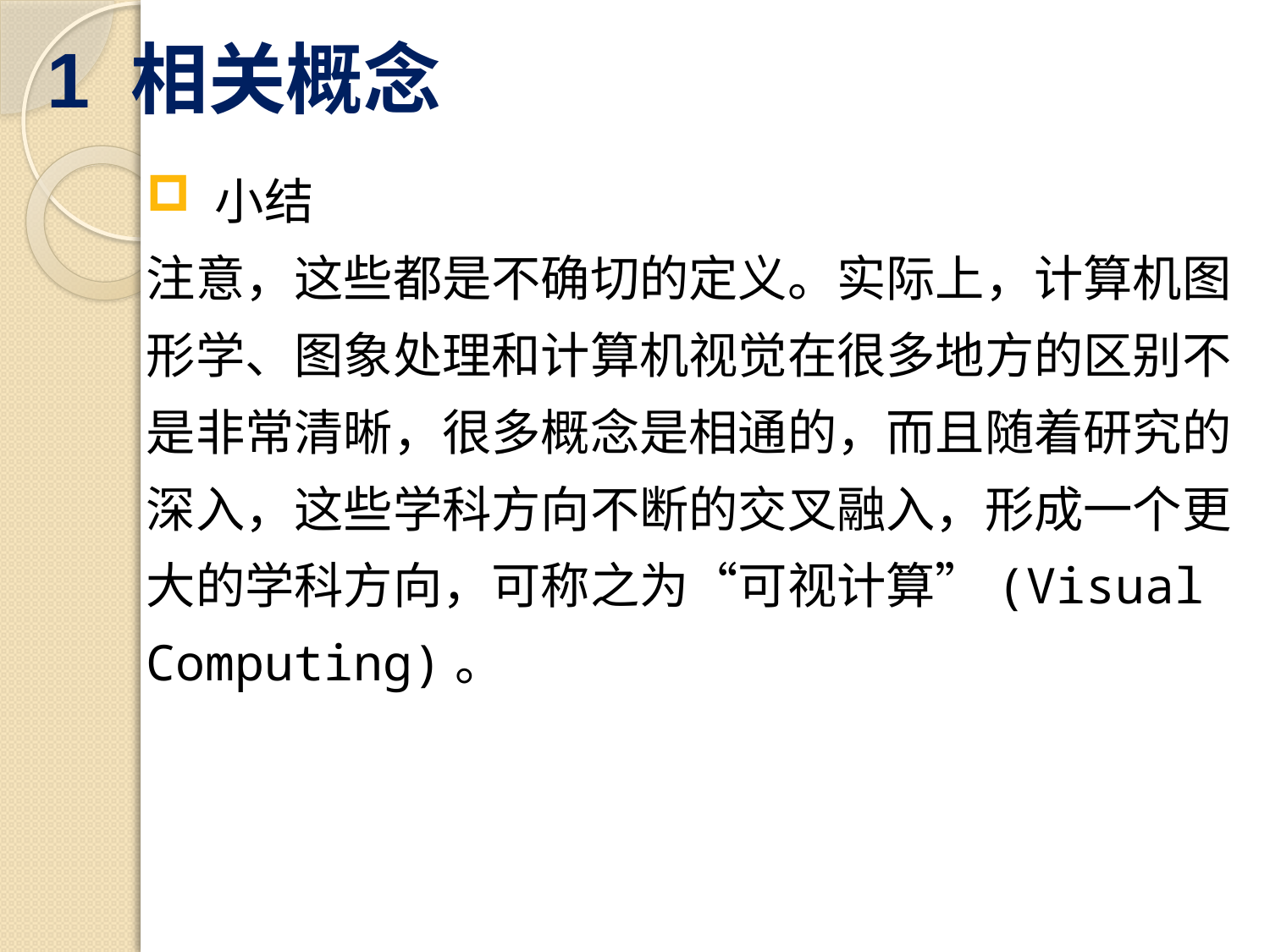

1 相关概念
 小结
注意，这些都是不确切的定义。实际上，计算机图形学、图象处理和计算机视觉在很多地方的区别不是非常清晰，很多概念是相通的，而且随着研究的深入，这些学科方向不断的交叉融入，形成一个更大的学科方向，可称之为“可视计算”(Visual Computing)。